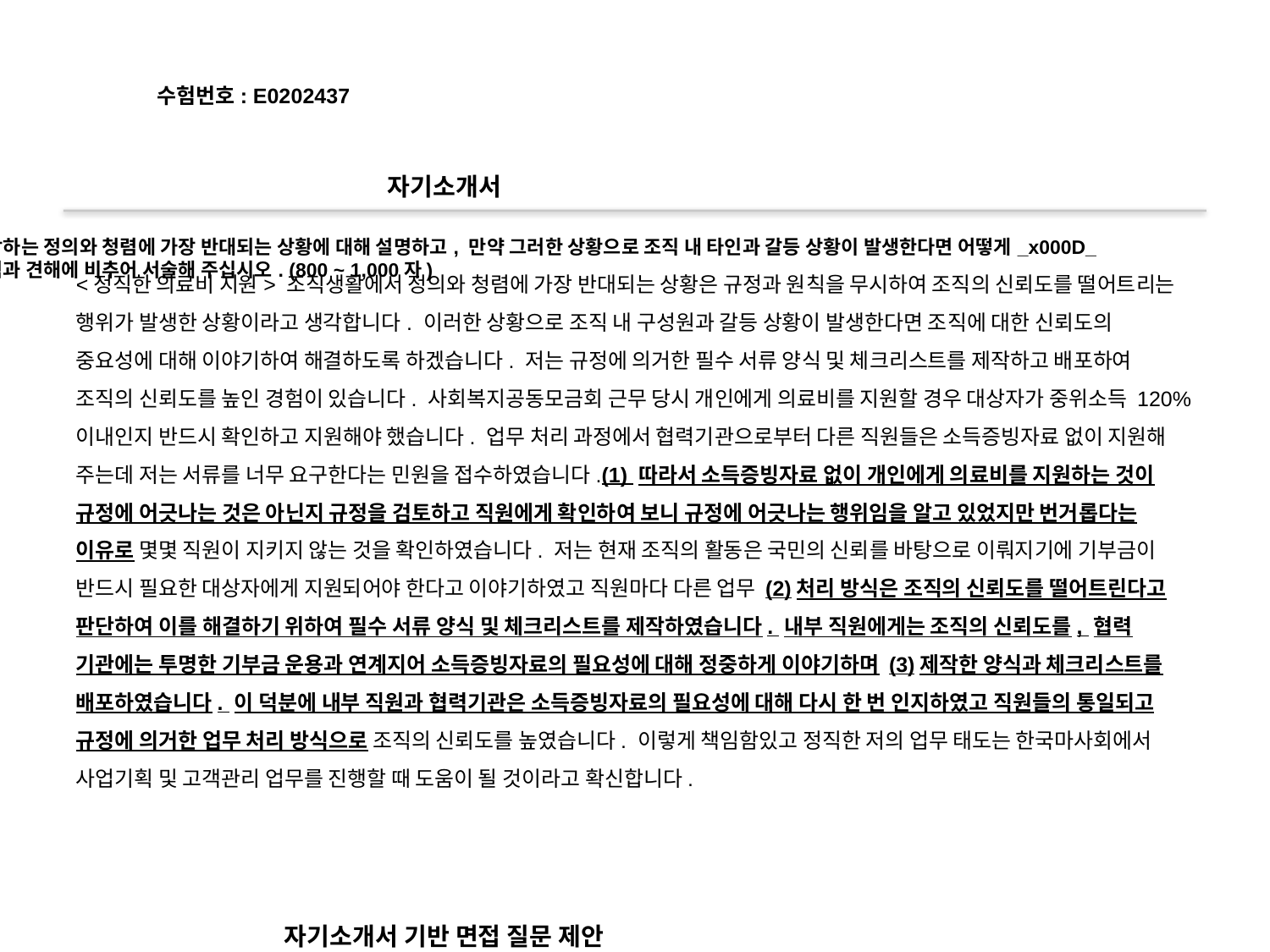

수험번호: E0202437
#

자기소개서

조직 생활에서 본인이 생각하는 정의와 청렴에 가장 반대되는 상황에 대해 설명하고, 만약 그러한 상황으로 조직 내 타인과 갈등 상황이 발생한다면 어떻게_x000D_
대처할 것인지 본인의 경험과 견해에 비추어 서술해 주십시오. (800 ~ 1,000자)

<정직한 의료비 지원> 조직생활에서 정의와 청렴에 가장 반대되는 상황은 규정과 원칙을 무시하여 조직의 신뢰도를 떨어트리는 행위가 발생한 상황이라고 생각합니다. 이러한 상황으로 조직 내 구성원과 갈등 상황이 발생한다면 조직에 대한 신뢰도의 중요성에 대해 이야기하여 해결하도록 하겠습니다. 저는 규정에 의거한 필수 서류 양식 및 체크리스트를 제작하고 배포하여 조직의 신뢰도를 높인 경험이 있습니다. 사회복지공동모금회 근무 당시 개인에게 의료비를 지원할 경우 대상자가 중위소득 120% 이내인지 반드시 확인하고 지원해야 했습니다. 업무 처리 과정에서 협력기관으로부터 다른 직원들은 소득증빙자료 없이 지원해 주는데 저는 서류를 너무 요구한다는 민원을 접수하였습니다.(1) 따라서 소득증빙자료 없이 개인에게 의료비를 지원하는 것이 규정에 어긋나는 것은 아닌지 규정을 검토하고 직원에게 확인하여 보니 규정에 어긋나는 행위임을 알고 있었지만 번거롭다는 이유로 몇몇 직원이 지키지 않는 것을 확인하였습니다. 저는 현재 조직의 활동은 국민의 신뢰를 바탕으로 이뤄지기에 기부금이 반드시 필요한 대상자에게 지원되어야 한다고 이야기하였고 직원마다 다른 업무 (2)처리 방식은 조직의 신뢰도를 떨어트린다고 판단하여 이를 해결하기 위하여 필수 서류 양식 및 체크리스트를 제작하였습니다. 내부 직원에게는 조직의 신뢰도를, 협력 기관에는 투명한 기부금 운용과 연계지어 소득증빙자료의 필요성에 대해 정중하게 이야기하며 (3)제작한 양식과 체크리스트를 배포하였습니다. 이 덕분에 내부 직원과 협력기관은 소득증빙자료의 필요성에 대해 다시 한 번 인지하였고 직원들의 통일되고 규정에 의거한 업무 처리 방식으로 조직의 신뢰도를 높였습니다. 이렇게 책임함있고 정직한 저의 업무 태도는 한국마사회에서 사업기획 및 고객관리 업무를 진행할 때 도움이 될 것이라고 확신합니다.

자기소개서 기반 면접 질문 제안

(1) 필수 서류 양식 및 체크리스트를 제작한 과정에서 직면한 도전 과제는 무엇이었나요?
(2) 규정을 준수하지 않는 직원들이 있었음을 알게 된 후 어떻게 대응했나요?
(3) 조직의 신뢰도를 높이기 위해 내부 직원과 협력기관에 대해 어떤 방안을 제시했나요?